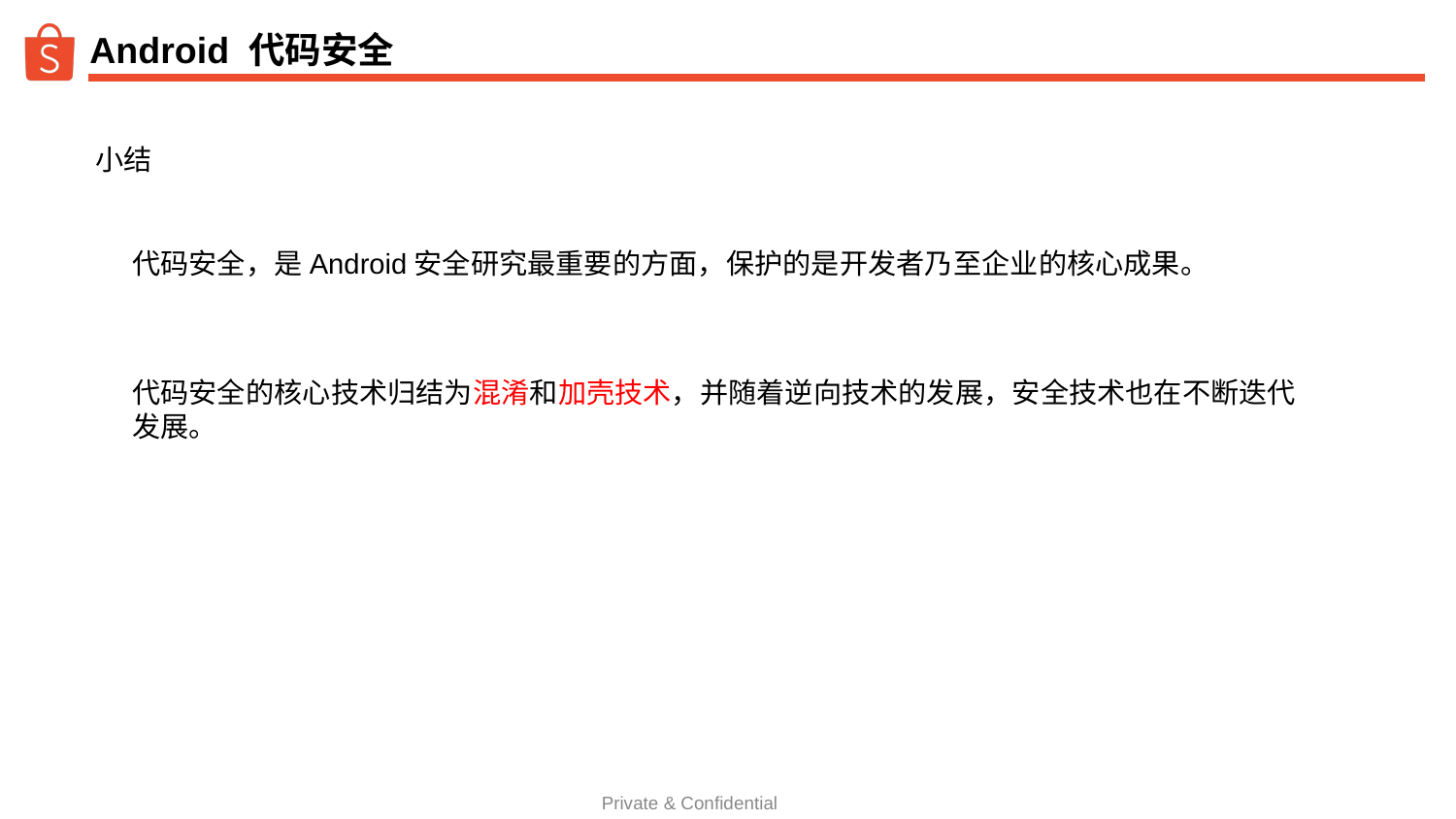

Android 代码安全
小结
代码安全，是Android安全研究最重要的方面，保护的是开发者乃至企业的核心成果。
代码安全的核心技术归结为混淆和加壳技术，并随着逆向技术的发展，安全技术也在不断迭代发展。
Private & Confidential